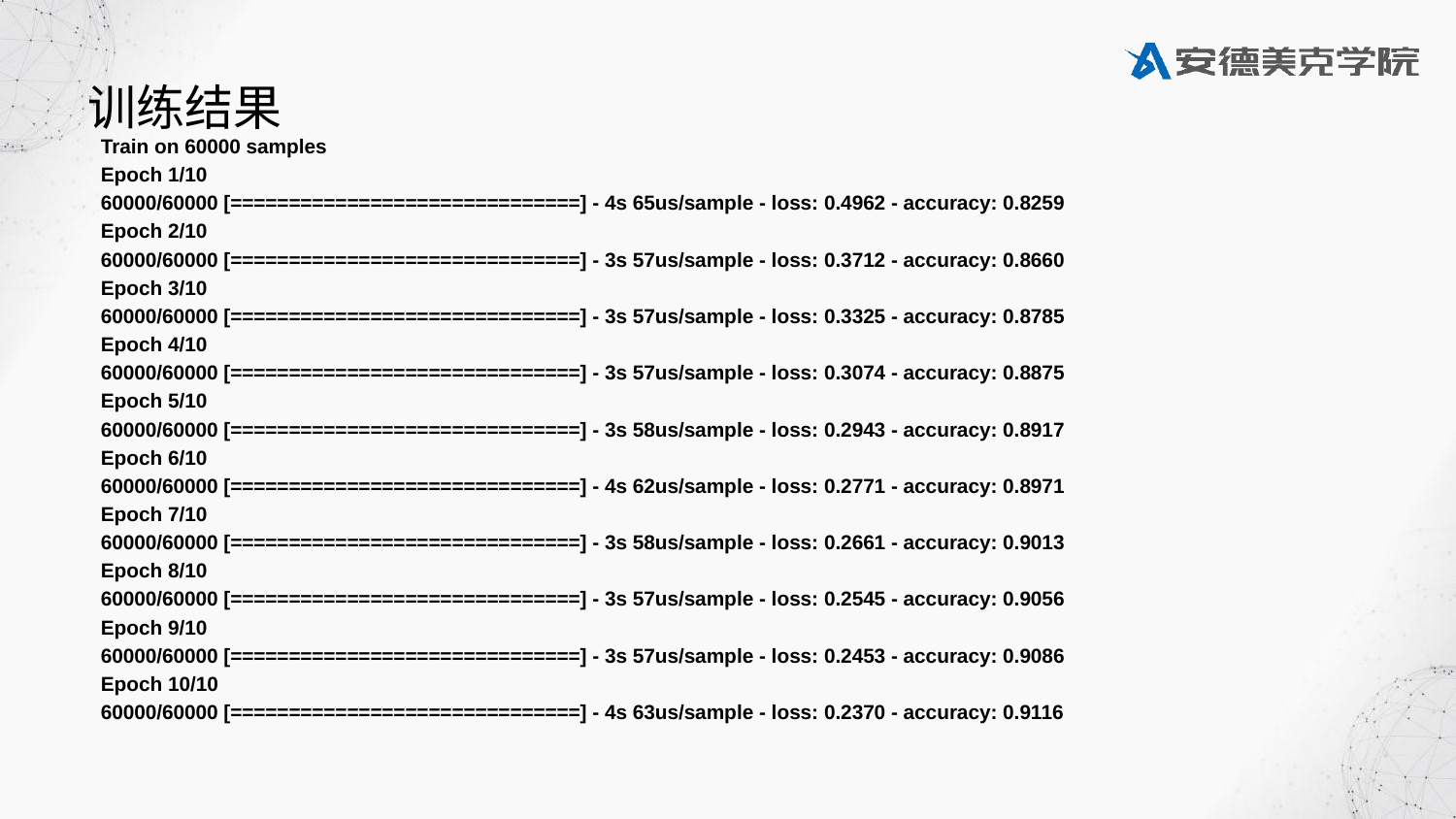

# 训练结果
Train on 60000 samples
Epoch 1/10
60000/60000 [==============================] - 4s 65us/sample - loss: 0.4962 - accuracy: 0.8259
Epoch 2/10
60000/60000 [==============================] - 3s 57us/sample - loss: 0.3712 - accuracy: 0.8660
Epoch 3/10
60000/60000 [==============================] - 3s 57us/sample - loss: 0.3325 - accuracy: 0.8785
Epoch 4/10
60000/60000 [==============================] - 3s 57us/sample - loss: 0.3074 - accuracy: 0.8875
Epoch 5/10
60000/60000 [==============================] - 3s 58us/sample - loss: 0.2943 - accuracy: 0.8917
Epoch 6/10
60000/60000 [==============================] - 4s 62us/sample - loss: 0.2771 - accuracy: 0.8971
Epoch 7/10
60000/60000 [==============================] - 3s 58us/sample - loss: 0.2661 - accuracy: 0.9013
Epoch 8/10
60000/60000 [==============================] - 3s 57us/sample - loss: 0.2545 - accuracy: 0.9056
Epoch 9/10
60000/60000 [==============================] - 3s 57us/sample - loss: 0.2453 - accuracy: 0.9086
Epoch 10/10
60000/60000 [==============================] - 4s 63us/sample - loss: 0.2370 - accuracy: 0.9116